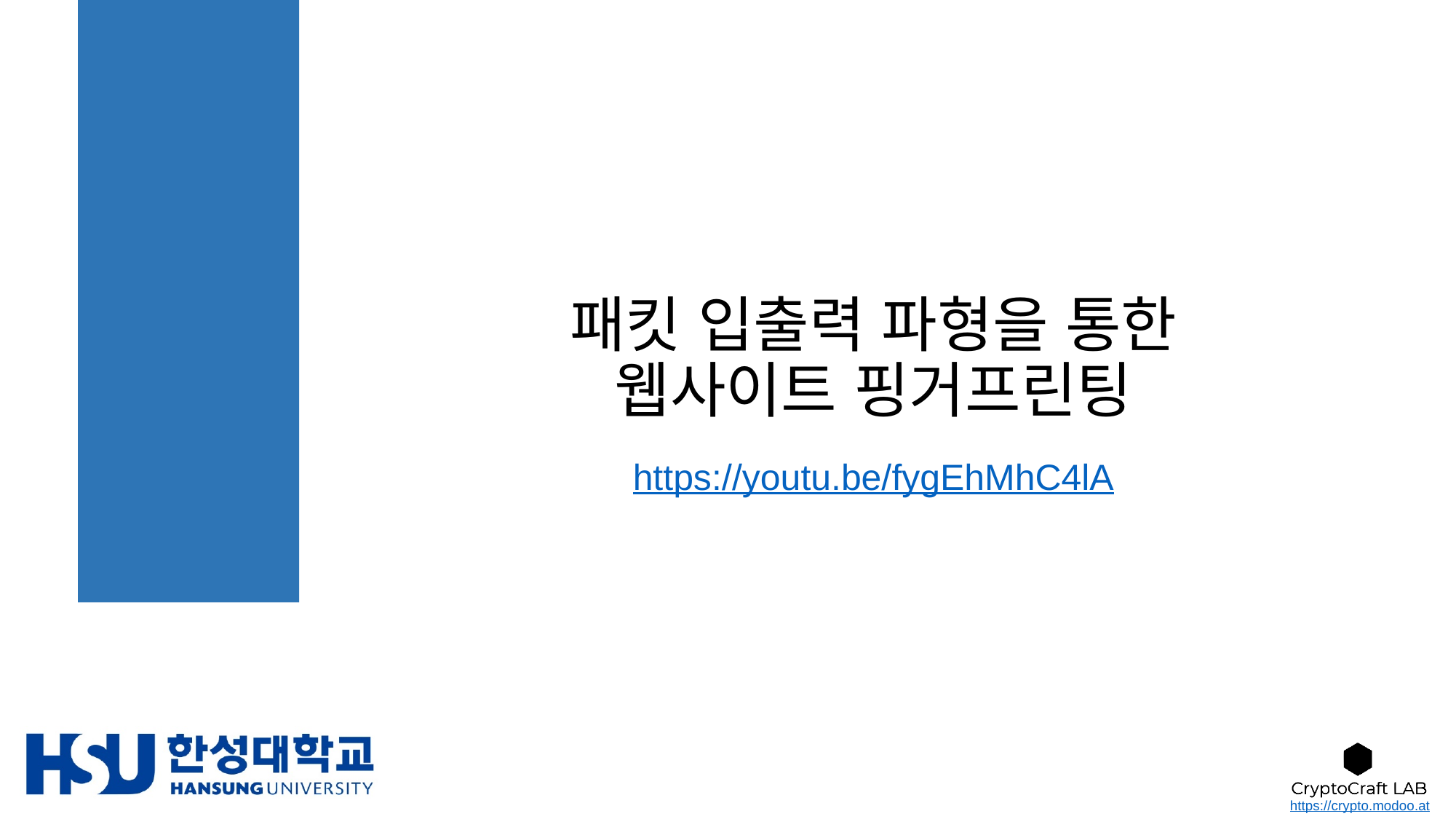

# 패킷 입출력 파형을 통한 웹사이트 핑거프린팅
https://youtu.be/fygEhMhC4lA